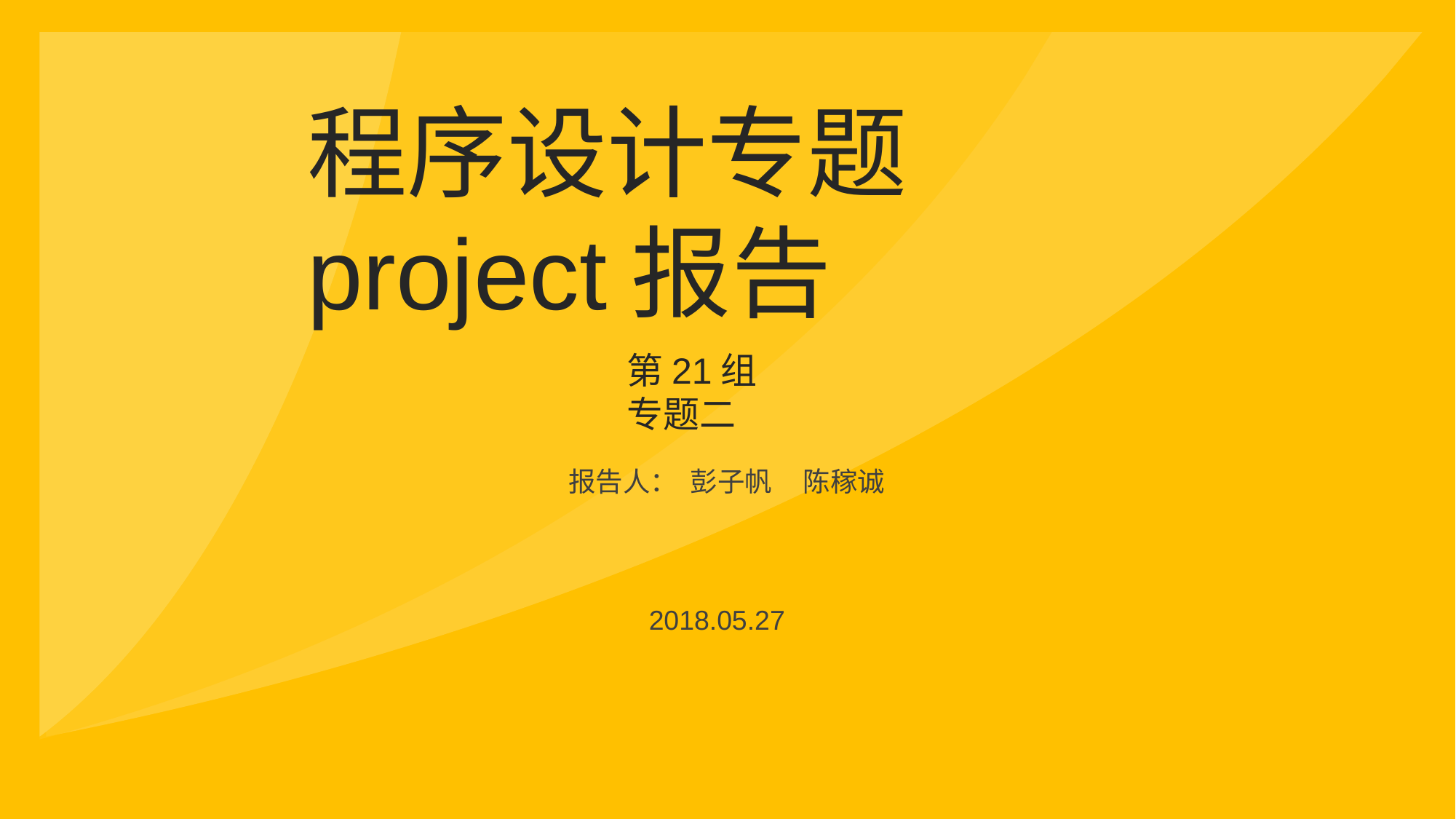

程序设计专题project报告
第21组
专题二

彭子帆     陈稼诚
报告人：
2018.05.27